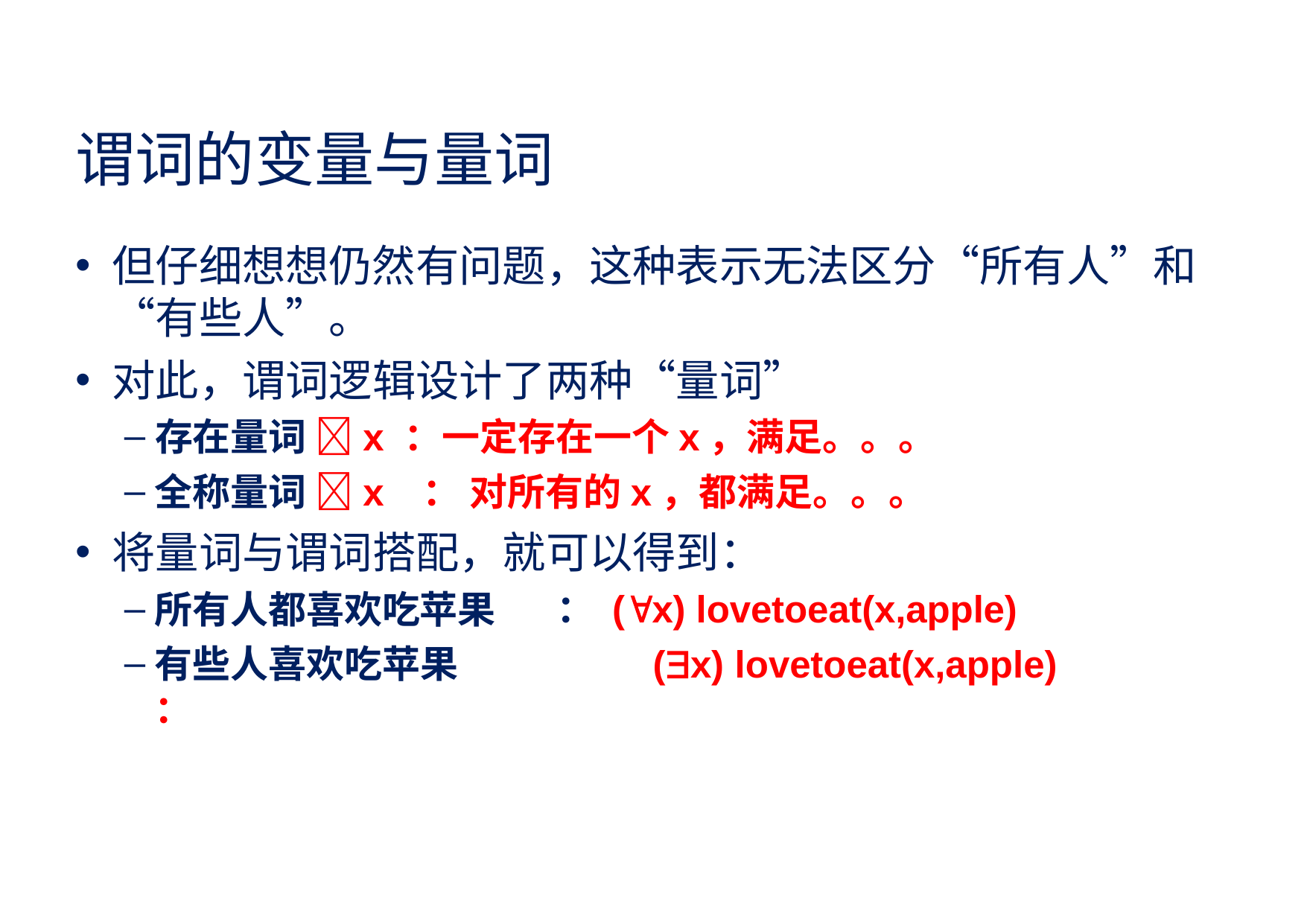

# 谓词的变量与量词
但仔细想想仍然有问题，这种表示无法区分“所有人”和 “有些人”。
对此，谓词逻辑设计了两种“量词”
存在量词 ∃x ：一定存在一个x，满足。。。
全称量词 ∀x ： 对所有的x，都满足。。。
将量词与谓词搭配，就可以得到：
所有人都喜欢吃苹果
有些人喜欢吃苹果	：
： (∀x) lovetoeat(x,apple)  (∃x) lovetoeat(x,apple)
30